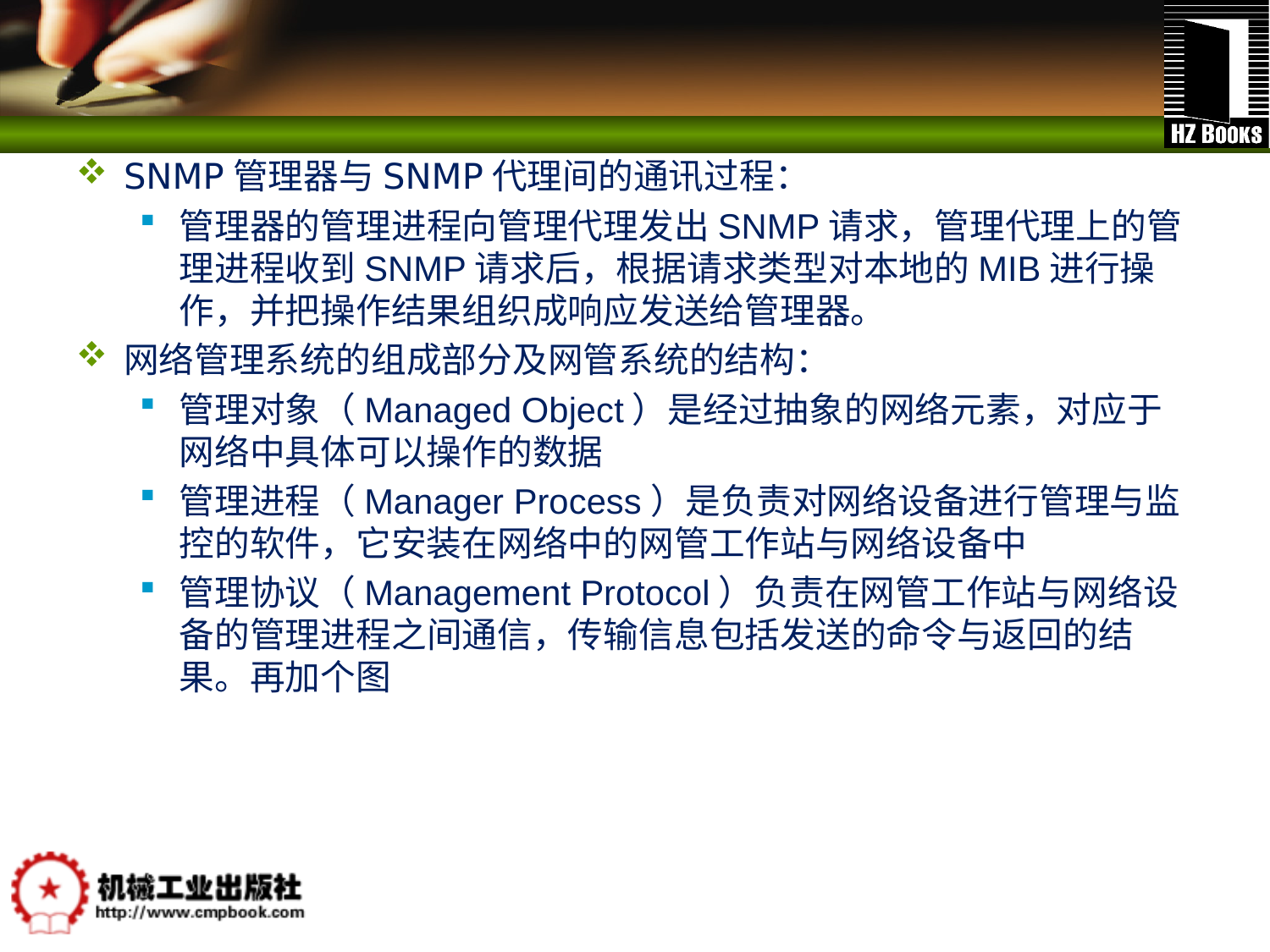

#
SNMP管理器与SNMP代理间的通讯过程：
管理器的管理进程向管理代理发出SNMP请求，管理代理上的管理进程收到SNMP请求后，根据请求类型对本地的MIB进行操作，并把操作结果组织成响应发送给管理器。
网络管理系统的组成部分及网管系统的结构：
管理对象（Managed Object）是经过抽象的网络元素，对应于网络中具体可以操作的数据
管理进程（Manager Process）是负责对网络设备进行管理与监控的软件，它安装在网络中的网管工作站与网络设备中
管理协议（Management Protocol）负责在网管工作站与网络设备的管理进程之间通信，传输信息包括发送的命令与返回的结果。再加个图